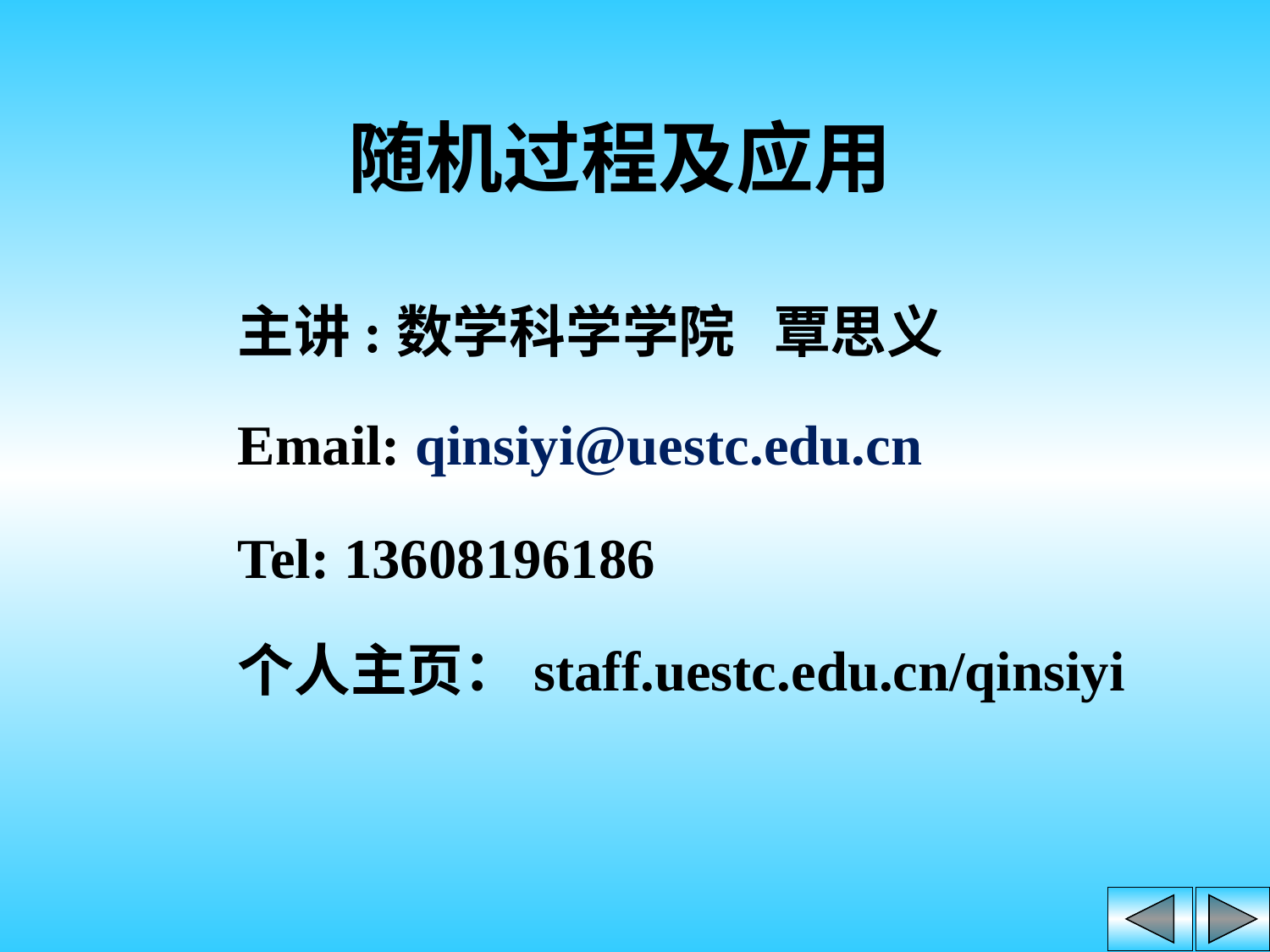

# 随机过程及应用
主讲:数学科学学院   覃思义
Email: qinsiyi@uestc.edu.cn
Tel: 13608196186
个人主页：staff.uestc.edu.cn/qinsiyi